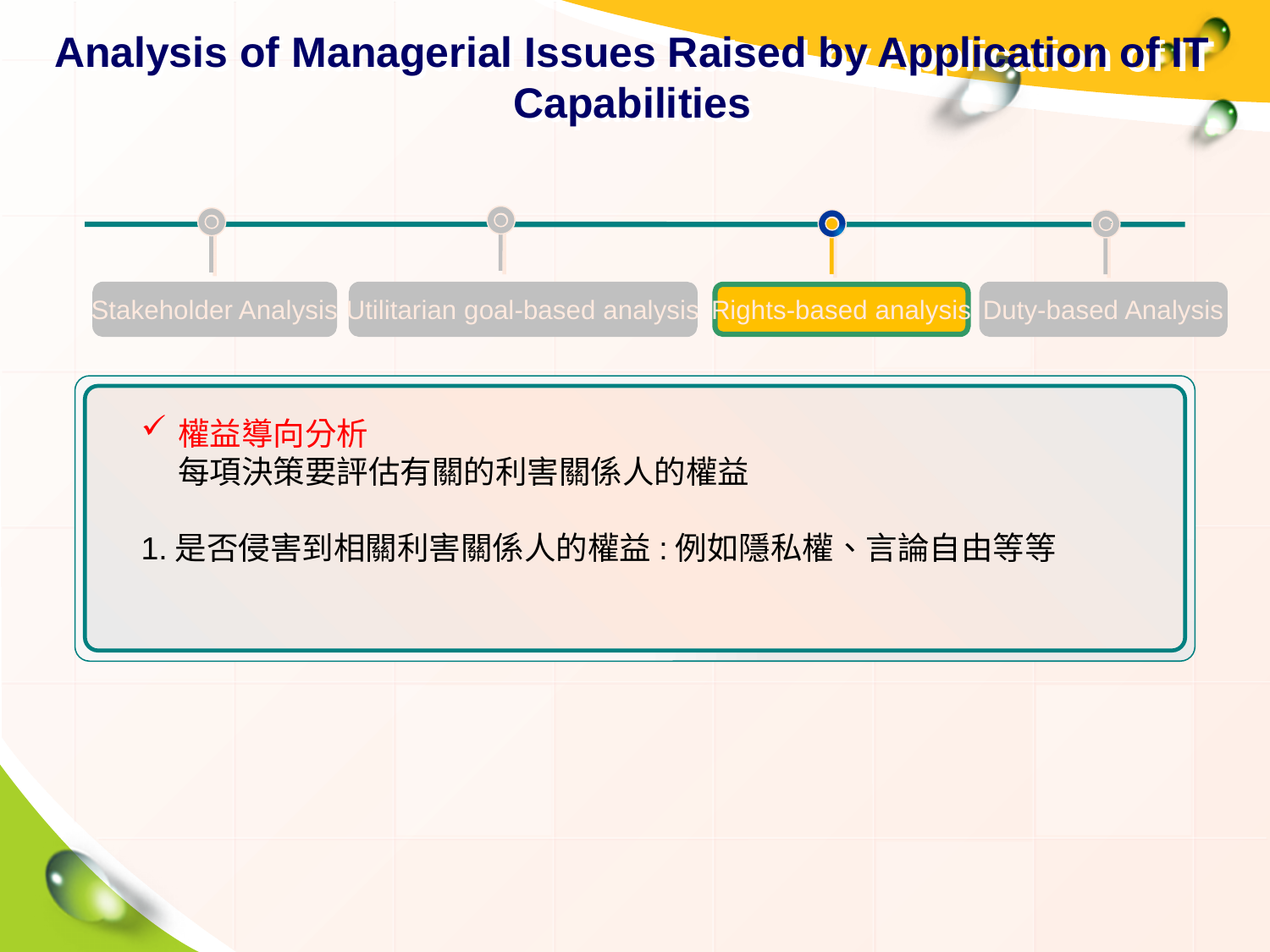

# Analysis of Managerial Issues Raised by Application of IT Capabilities

Stakeholder Analysis
Utilitarian goal-based analysis
Rights-based analysis
Duty-based Analysis

權益導向分析
每項決策要評估有關的利害關係人的權益

1.是否侵害到相關利害關係人的權益:例如隱私權、言論自由等等